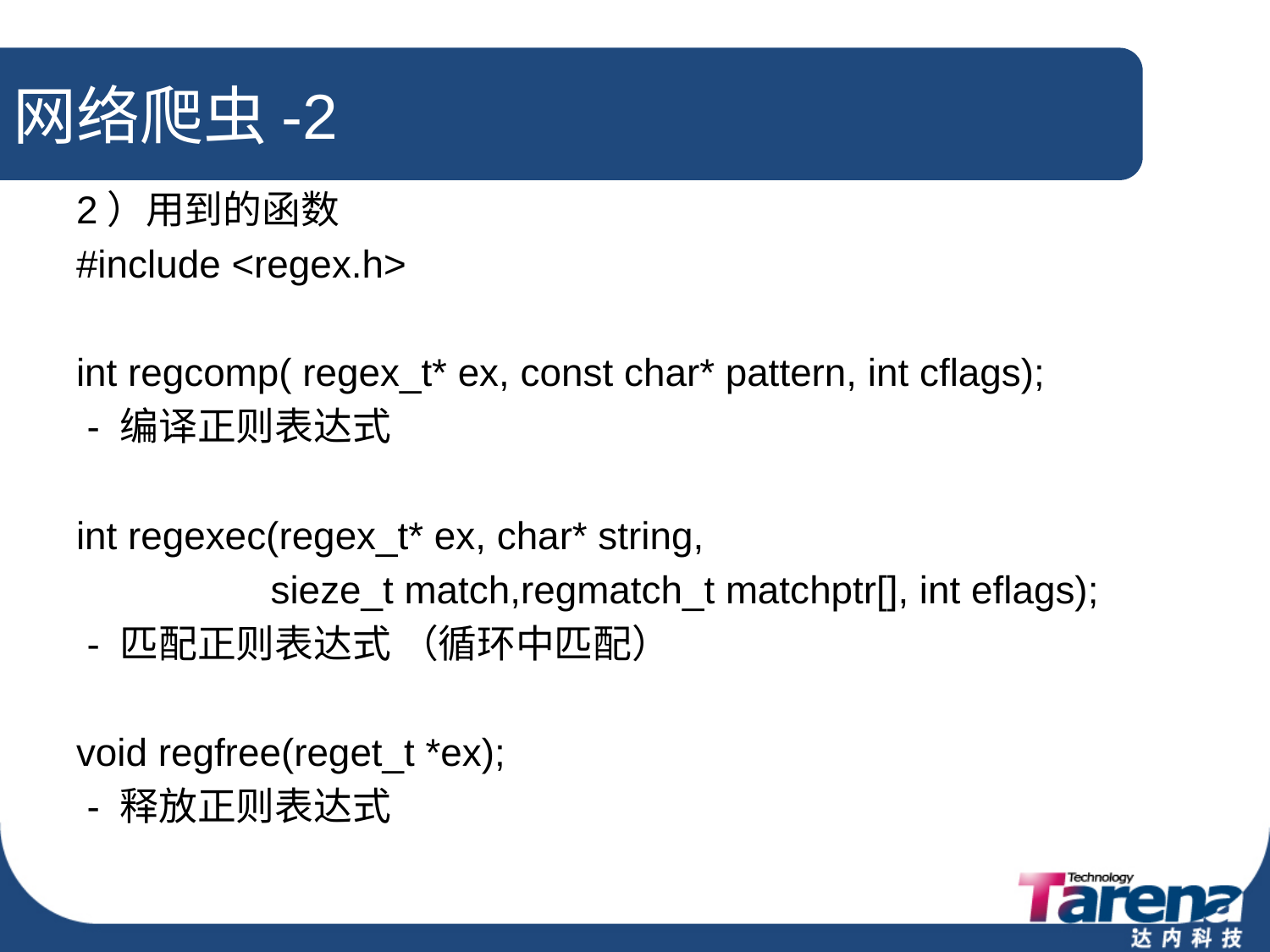

# 网络爬虫-2
2）用到的函数
#include <regex.h>

int regcomp( regex_t* ex, const char* pattern, int cflags);
 - 编译正则表达式

int regexec(regex_t* ex, char* string,
                  sieze_t match,regmatch_t matchptr[], int eflags);
 - 匹配正则表达式 （循环中匹配）

void regfree(reget_t *ex);
 - 释放正则表达式